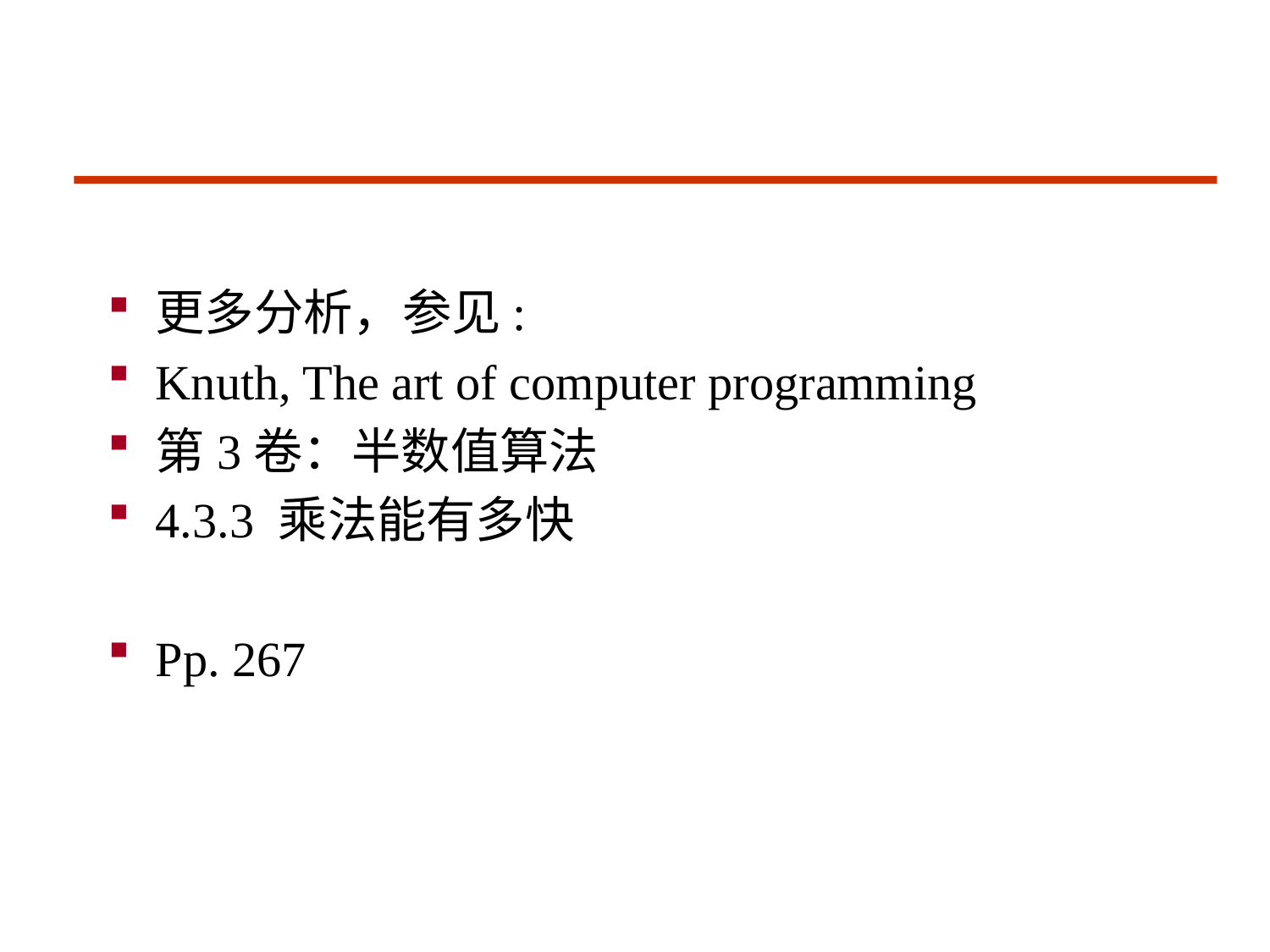

#
更多分析，参见:
Knuth, The art of computer programming
第3卷：半数值算法
4.3.3 乘法能有多快

Pp. 267